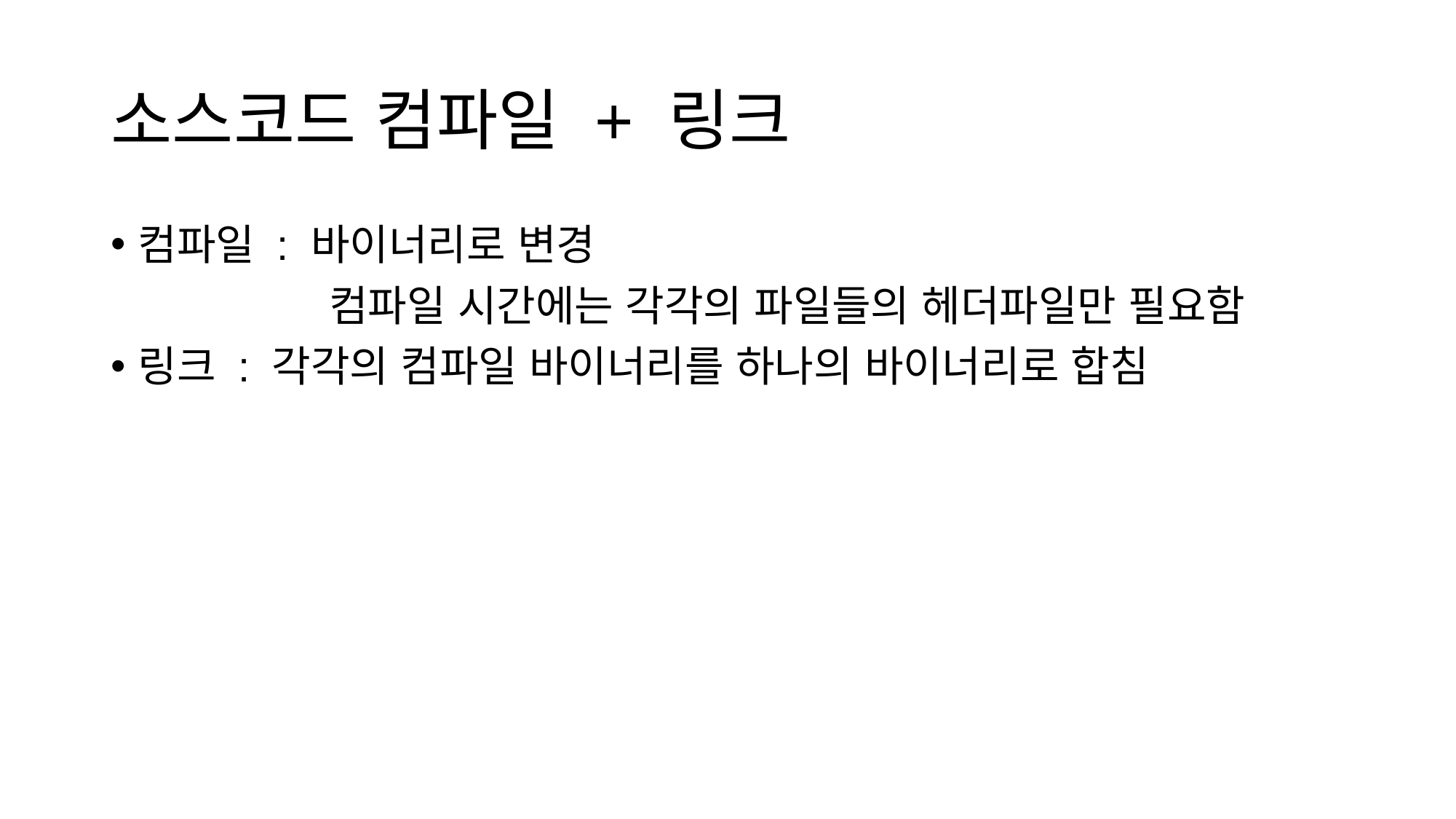

# 소스코드 컴파일 + 링크
컴파일 : 바이너리로 변경
		컴파일 시간에는 각각의 파일들의 헤더파일만 필요함
링크 : 각각의 컴파일 바이너리를 하나의 바이너리로 합침